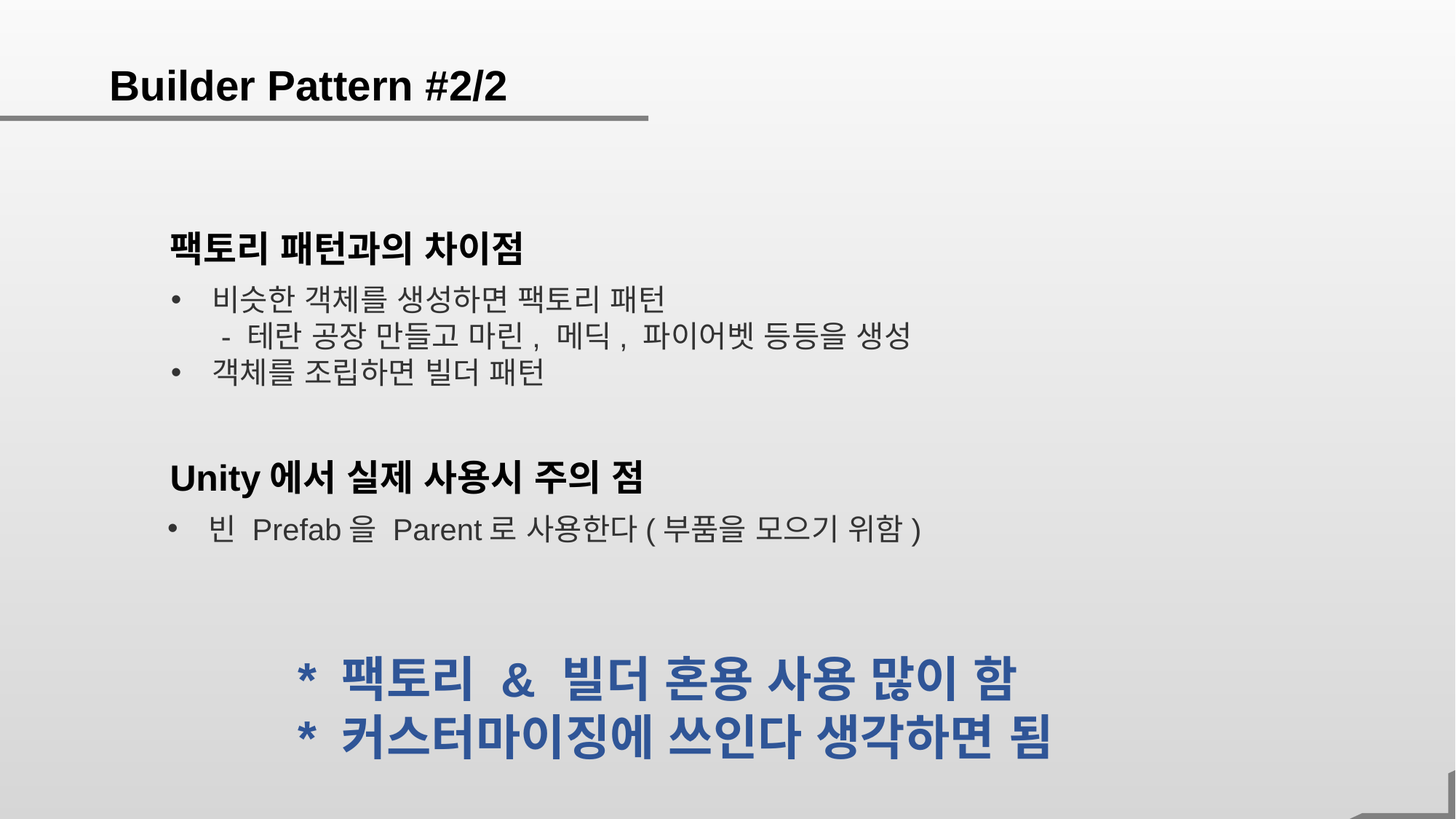

Builder Pattern #2/2

팩토리 패턴과의 차이점
비슷한 객체를 생성하면 팩토리 패턴
      - 테란 공장 만들고 마린, 메딕, 파이어벳 등등을 생성
객체를 조립하면 빌더 패턴
Unity에서 실제 사용시 주의 점
빈 Prefab을 Parent로 사용한다(부품을 모으기 위함)
* 팩토리 & 빌더 혼용 사용 많이 함
* 커스터마이징에 쓰인다 생각하면 됨